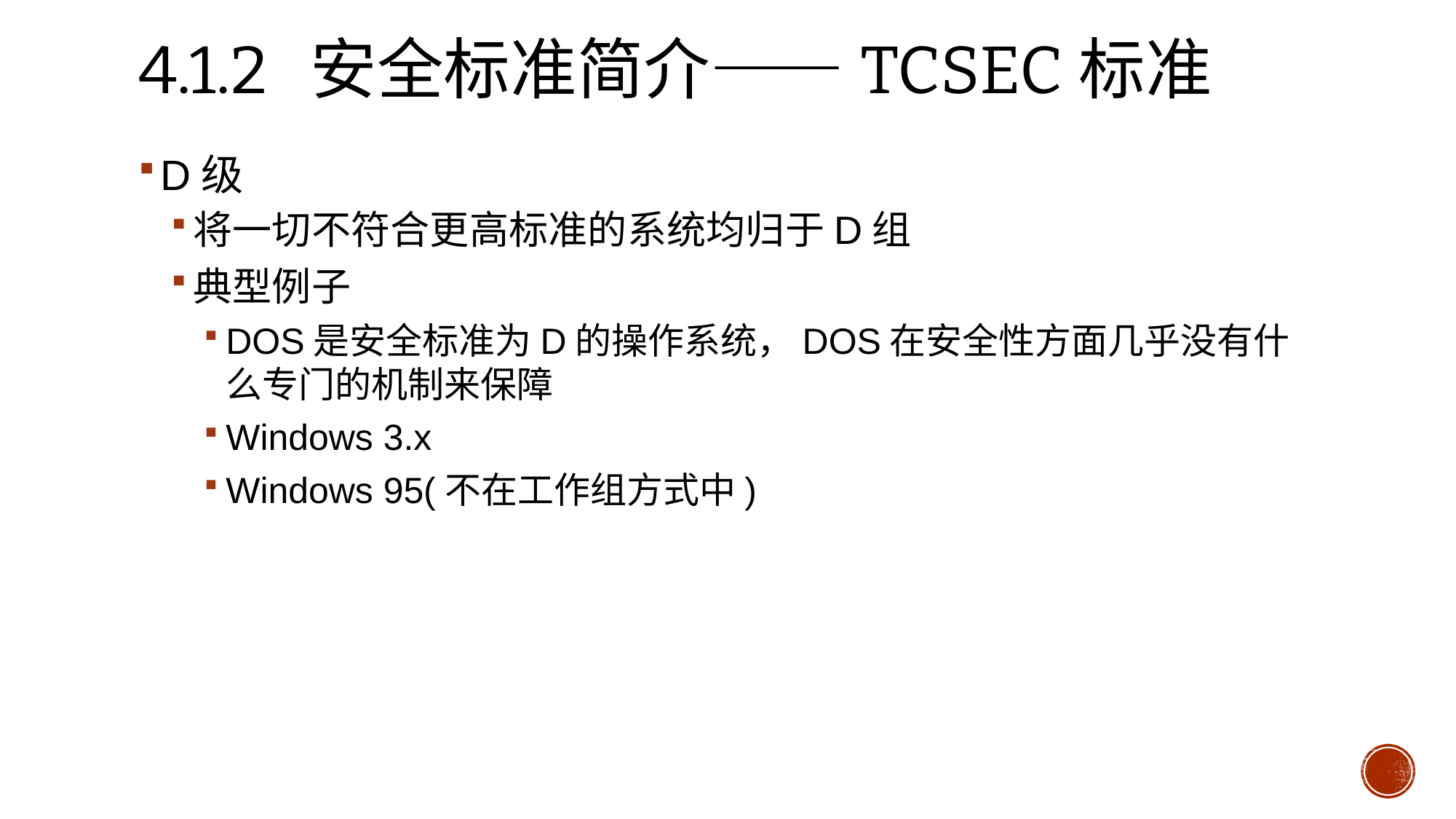

# 4.1.2  安全标准简介——TCSEC标准
D级
将一切不符合更高标准的系统均归于D组
典型例子
DOS是安全标准为D的操作系统，DOS在安全性方面几乎没有什么专门的机制来保障
Windows 3.x
Windows 95(不在工作组方式中)
16